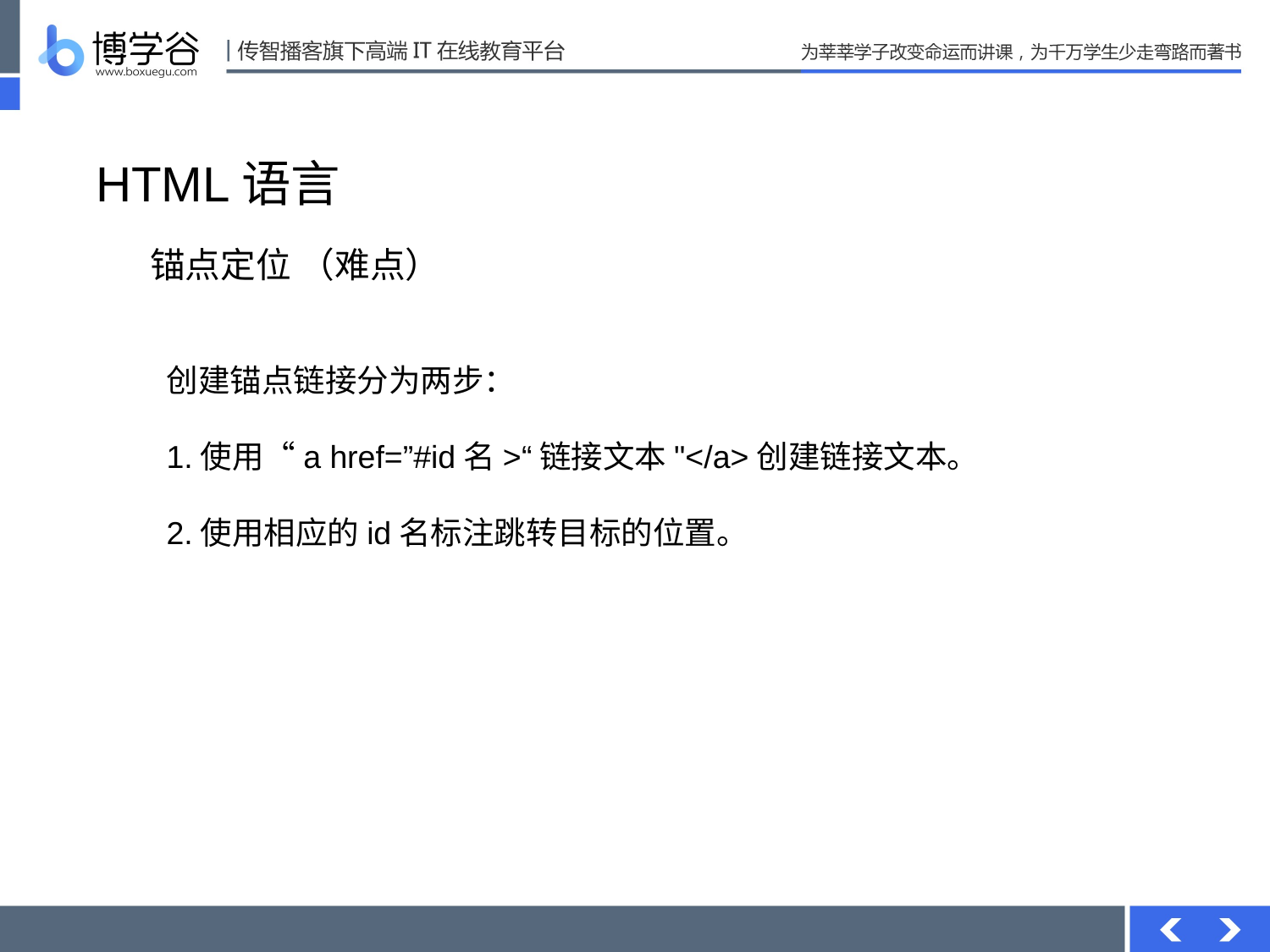

HTML语言
锚点定位 （难点）
创建锚点链接分为两步：

1.使用“a href=”#id名>“链接文本"</a>创建链接文本。

2.使用相应的id名标注跳转目标的位置。